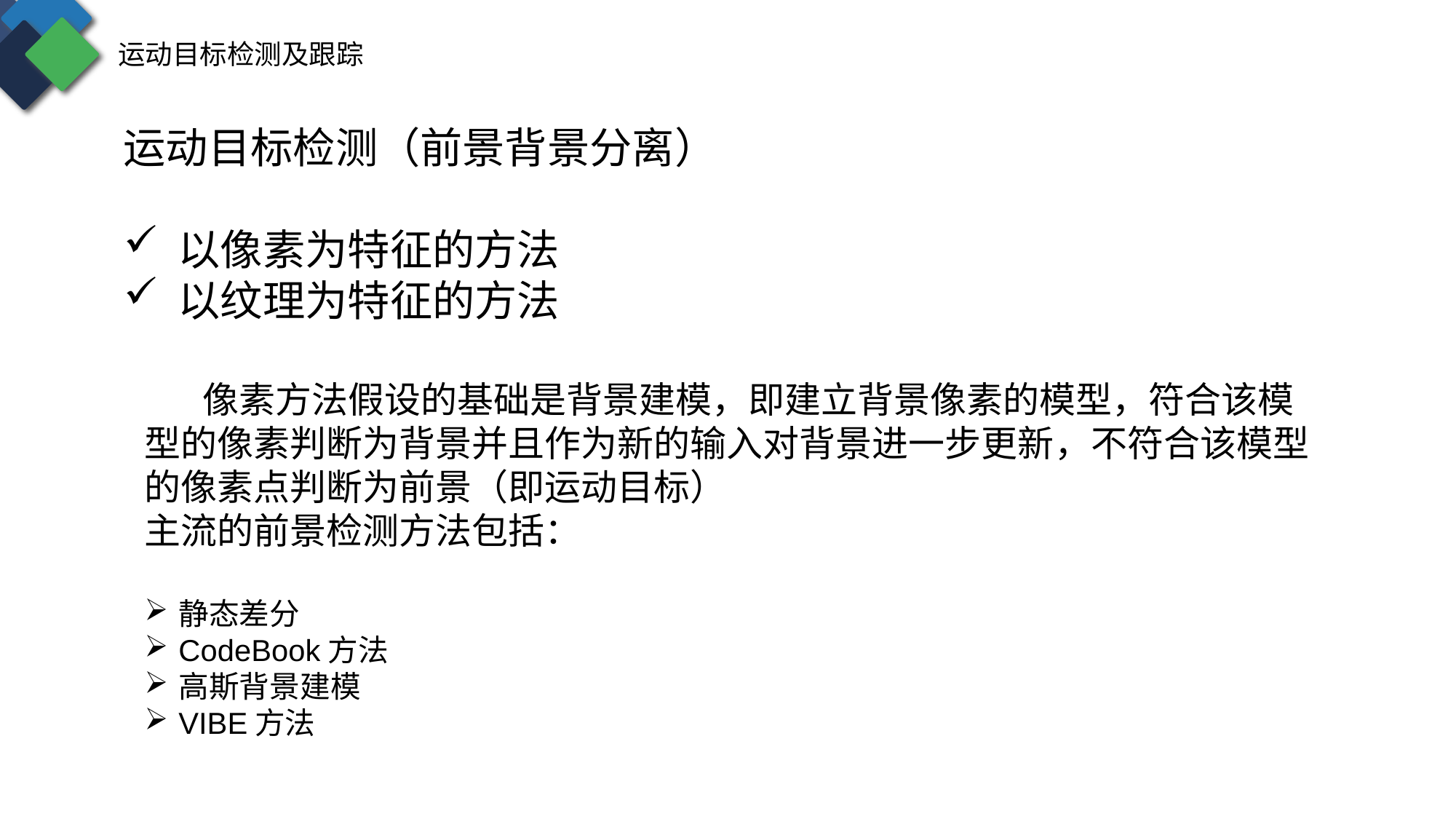

运动目标检测及跟踪
运动目标检测（前景背景分离）

以像素为特征的方法
以纹理为特征的方法

      像素方法假设的基础是背景建模，即建立背景像素的模型，符合该模型的像素判断为背景并且作为新的输入对背景进一步更新，不符合该模型的像素点判断为前景（即运动目标）
主流的前景检测方法包括：

静态差分
CodeBook方法
高斯背景建模
VIBE方法